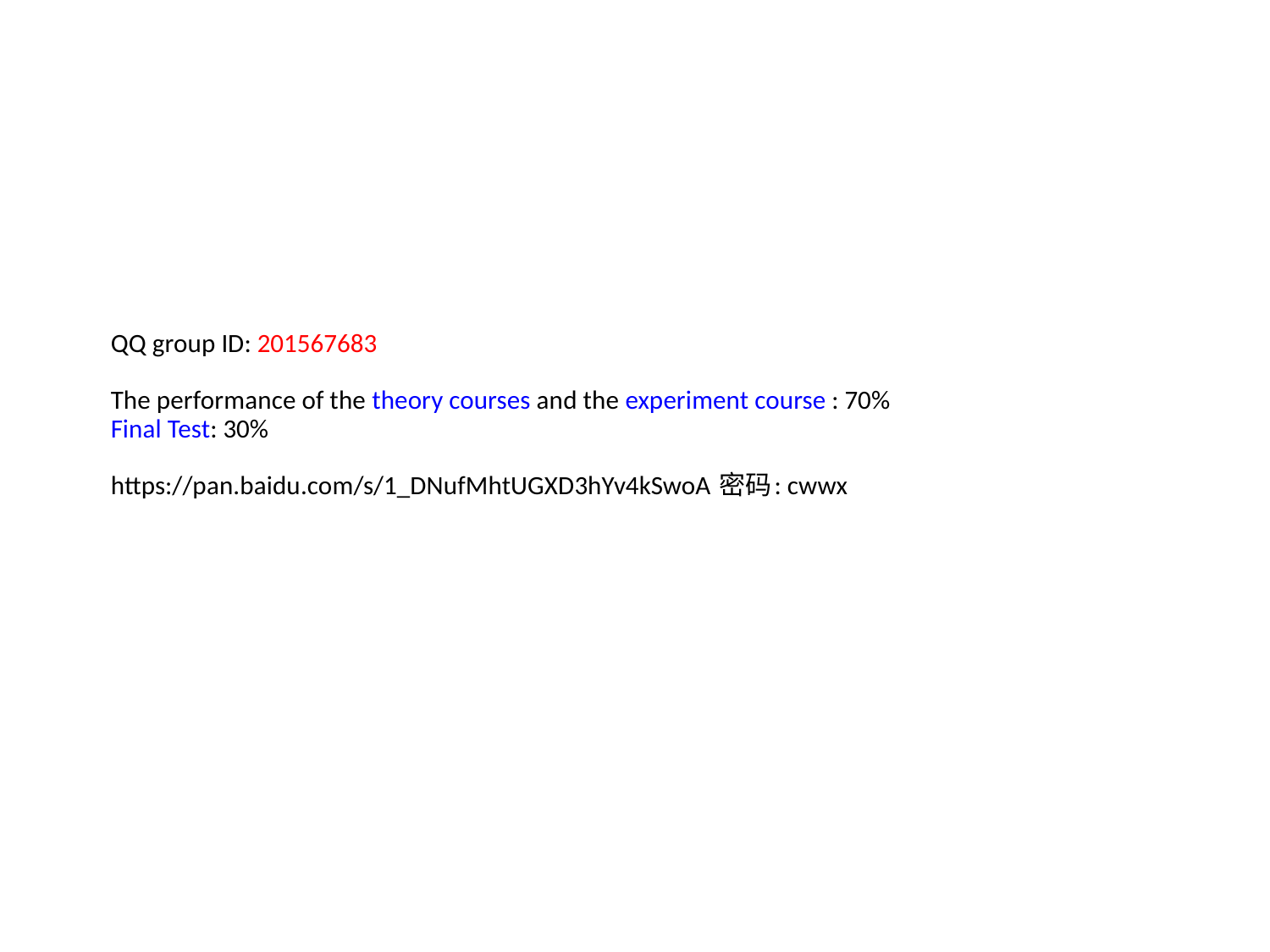

# QQ group ID: 201567683 The performance of the theory courses and the experiment course : 70% Final Test: 30% https://pan.baidu.com/s/1_DNufMhtUGXD3hYv4kSwoA 密码: cwwx